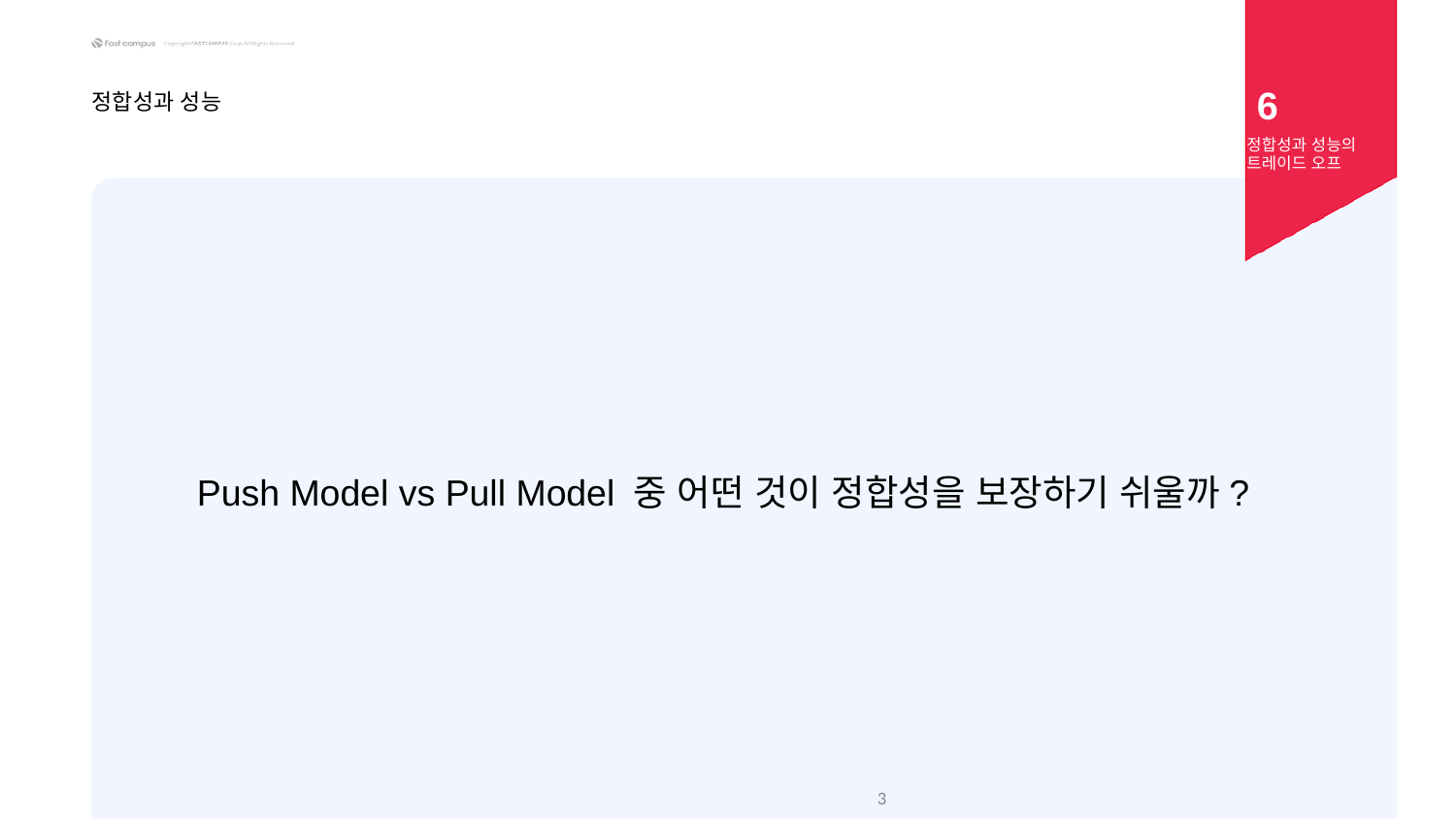

6
정합성과 성능

정합성과 성능의 트레이드 오프
Push Model vs Pull Model 중 어떤 것이 정합성을 보장하기 쉬울까?
3